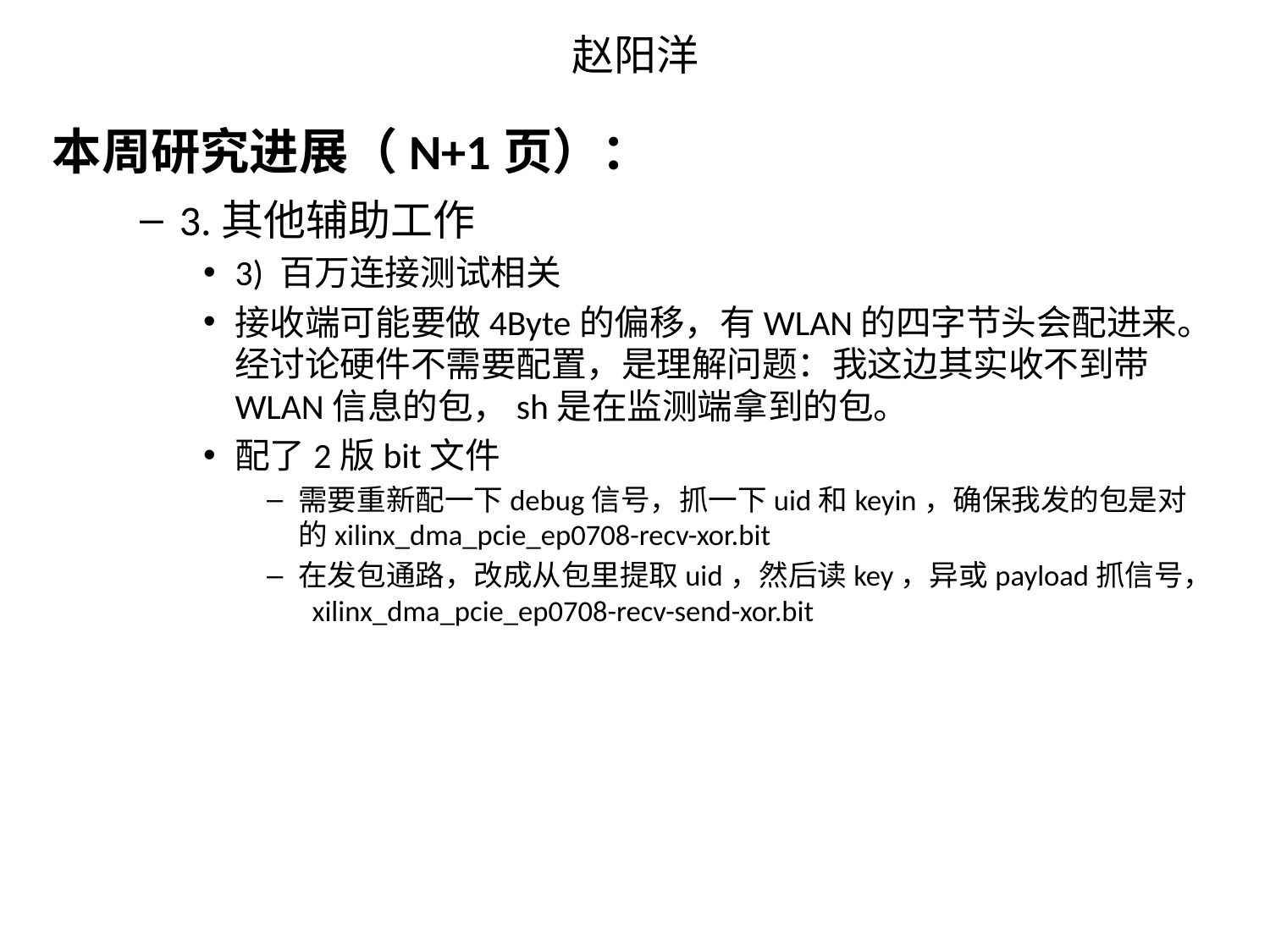

# 赵阳洋
本周研究进展（N+1页）：
3.其他辅助工作
3) 百万连接测试相关
接收端可能要做4Byte的偏移，有WLAN的四字节头会配进来。经讨论硬件不需要配置，是理解问题：我这边其实收不到带WLAN信息的包，sh是在监测端拿到的包。
配了2版bit文件
需要重新配一下debug信号，抓一下uid和keyin，确保我发的包是对的xilinx_dma_pcie_ep0708-recv-xor.bit
在发包通路，改成从包里提取uid，然后读key，异或payload抓信号， xilinx_dma_pcie_ep0708-recv-send-xor.bit